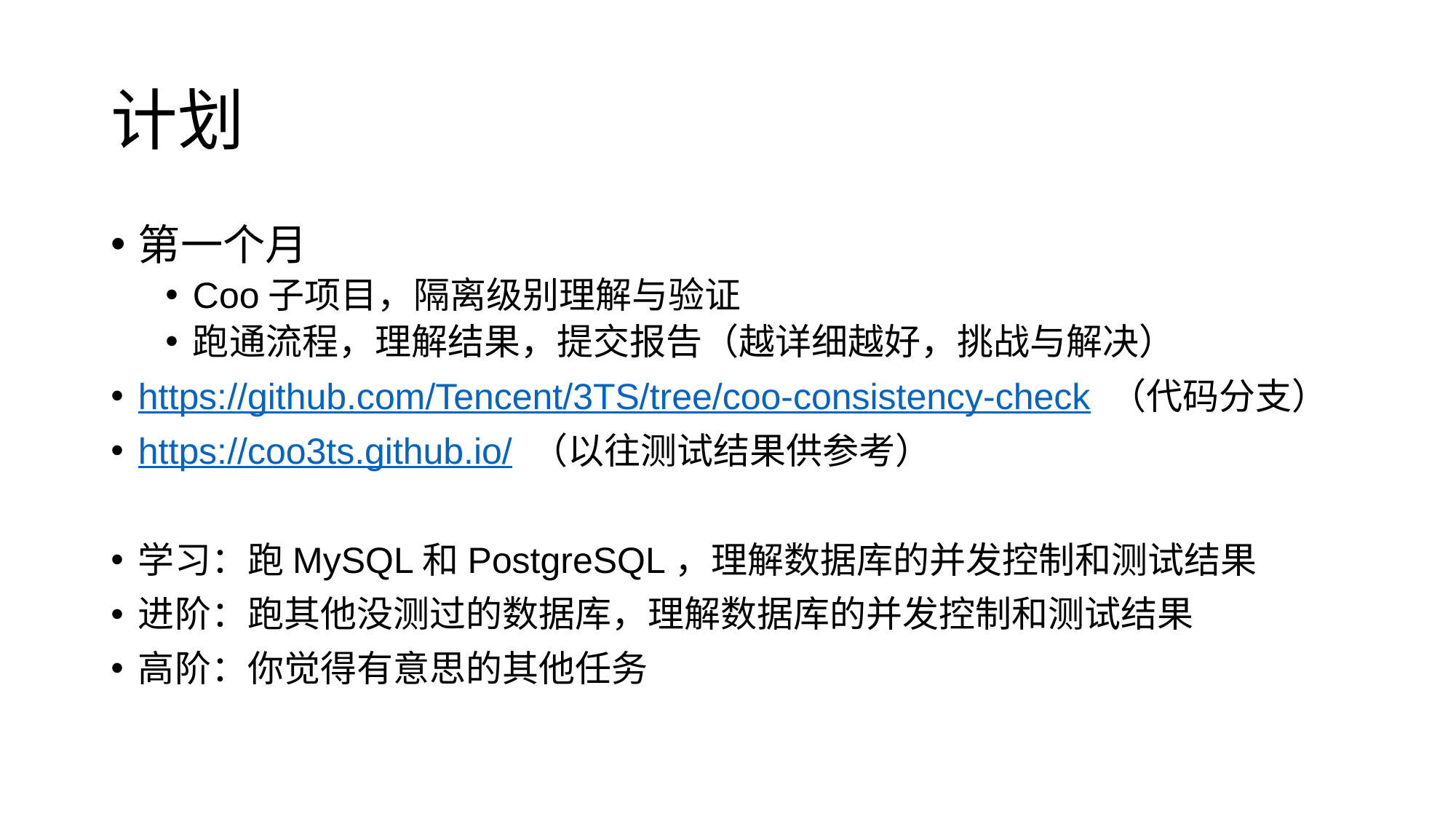

# 计划
第一个月
Coo子项目，隔离级别理解与验证
跑通流程，理解结果，提交报告（越详细越好，挑战与解决）
https://github.com/Tencent/3TS/tree/coo-consistency-check （代码分支）
https://coo3ts.github.io/ （以往测试结果供参考）

学习：跑MySQL和PostgreSQL，理解数据库的并发控制和测试结果
进阶：跑其他没测过的数据库，理解数据库的并发控制和测试结果
高阶：你觉得有意思的其他任务